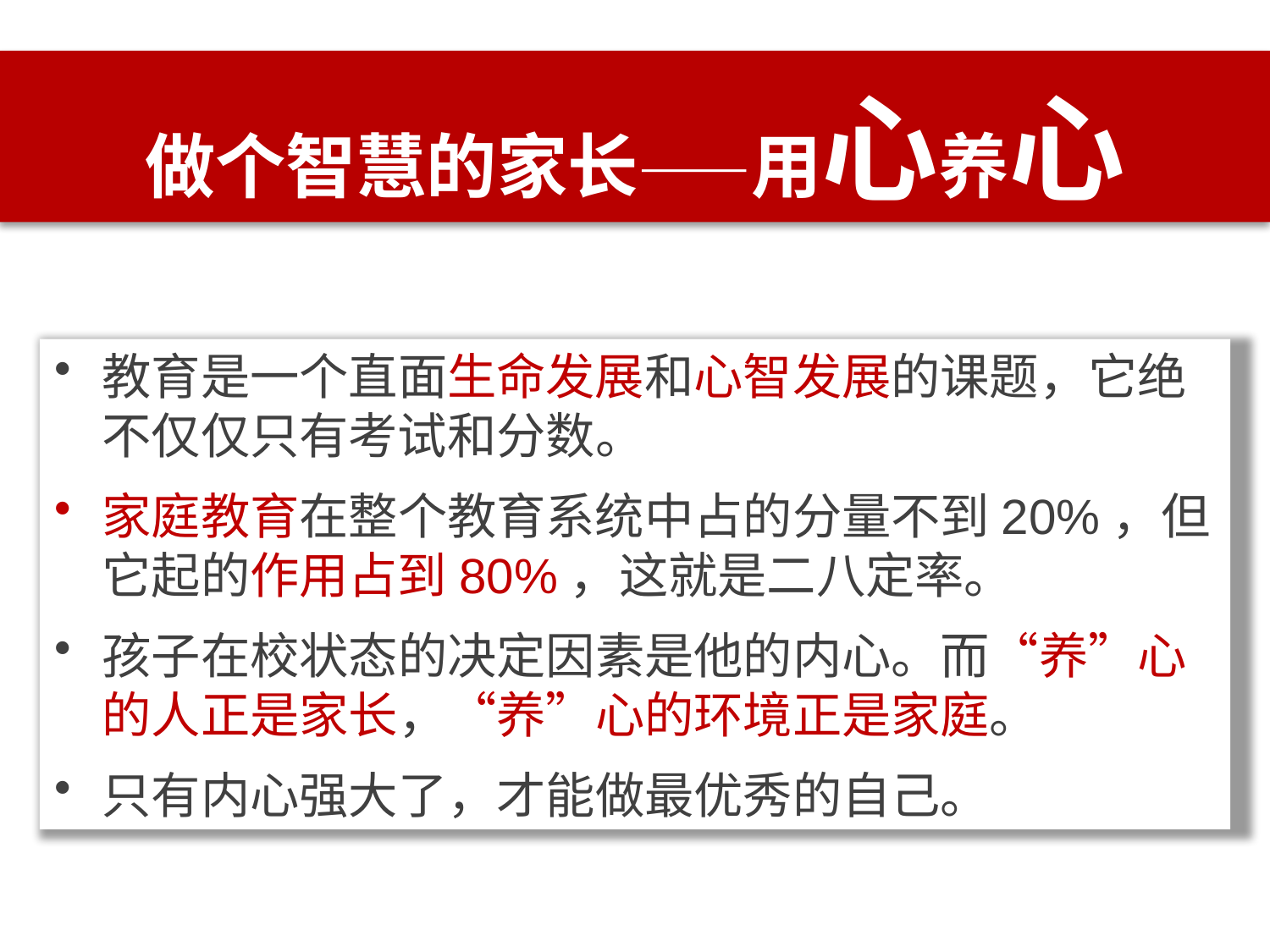

做个智慧的家长——用心养心
教育是一个直面生命发展和心智发展的课题，它绝不仅仅只有考试和分数。
家庭教育在整个教育系统中占的分量不到20%，但它起的作用占到80%，这就是二八定率。
孩子在校状态的决定因素是他的内心。而“养”心的人正是家长，“养”心的环境正是家庭。
只有内心强大了，才能做最优秀的自己。